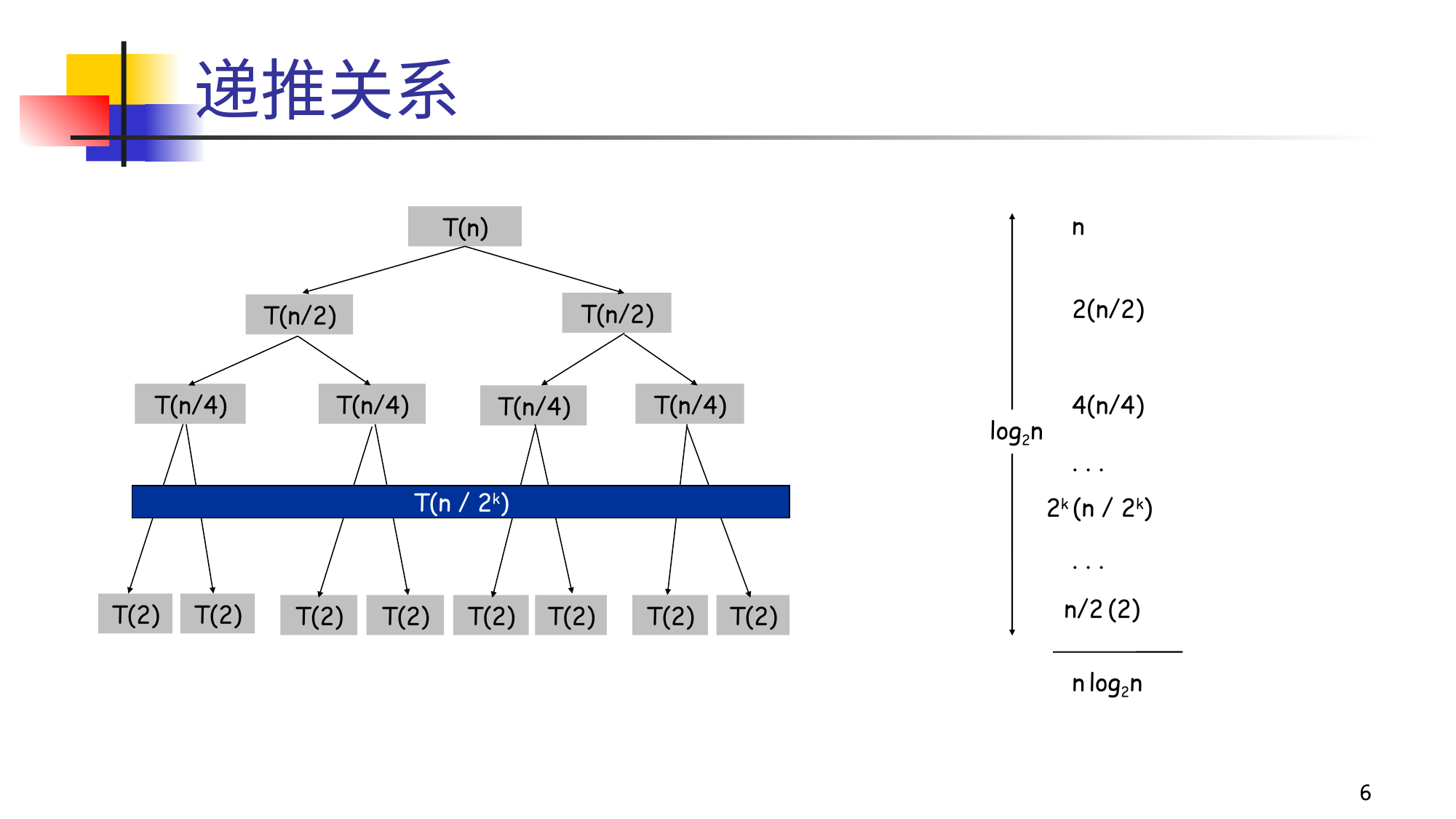

# 递推关系

n
T(n)

2(n/2)
T(n/2)
T(n/2)
T(n/4)
T(n/4)
T(n/4)
4(n/4)
T(n/4)
log2n
. . .
T(n / 2k)
2k (n / 2k)
. . .
n/2 (2)
T(2)
T(2)
T(2)
T(2)
T(2)
T(2)
T(2)
T(2)

n log2n
6